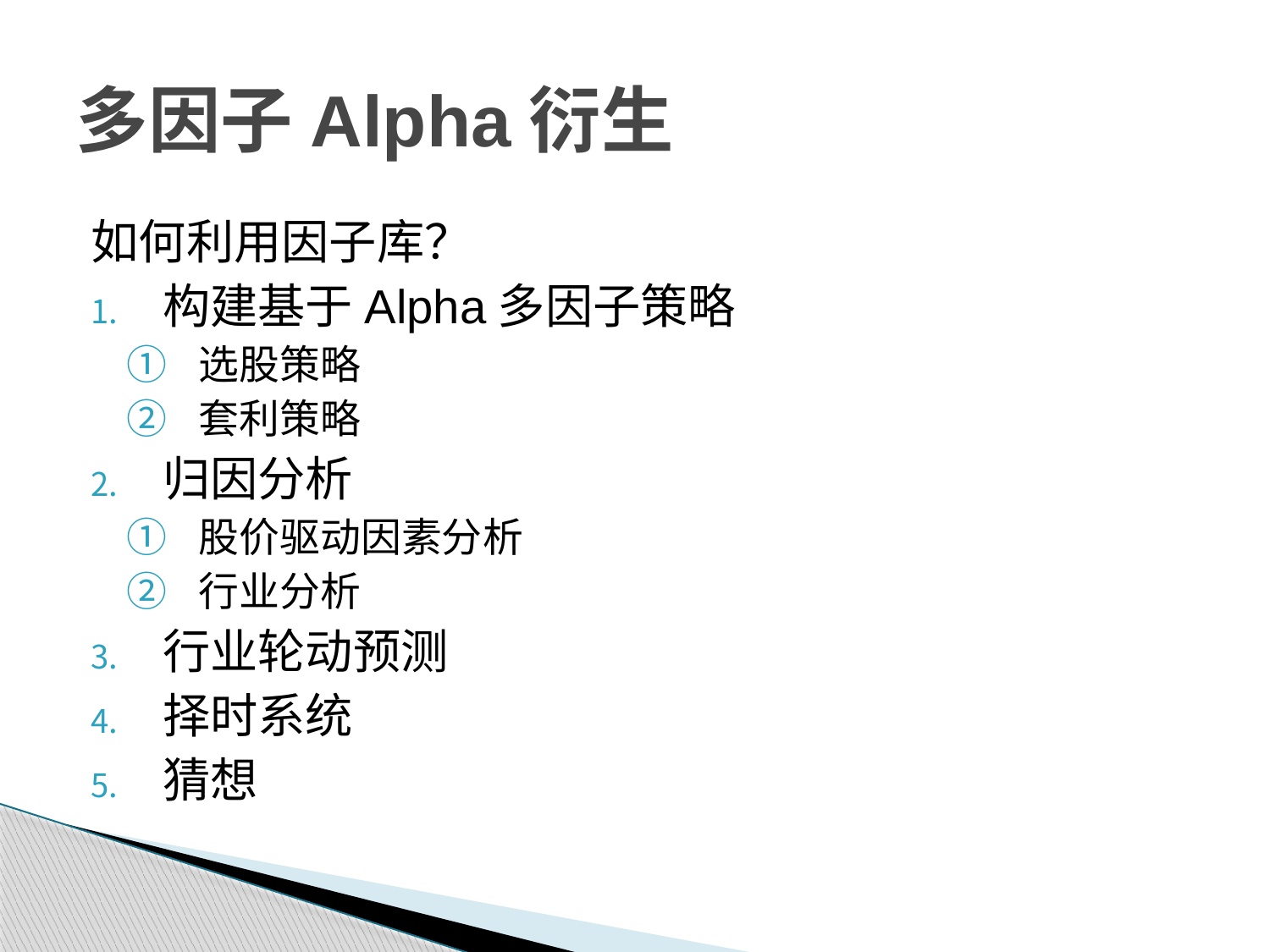

# 多因子Alpha衍生
如何利用因子库？
构建基于Alpha多因子策略
选股策略
套利策略
归因分析
股价驱动因素分析
行业分析
行业轮动预测
择时系统
猜想